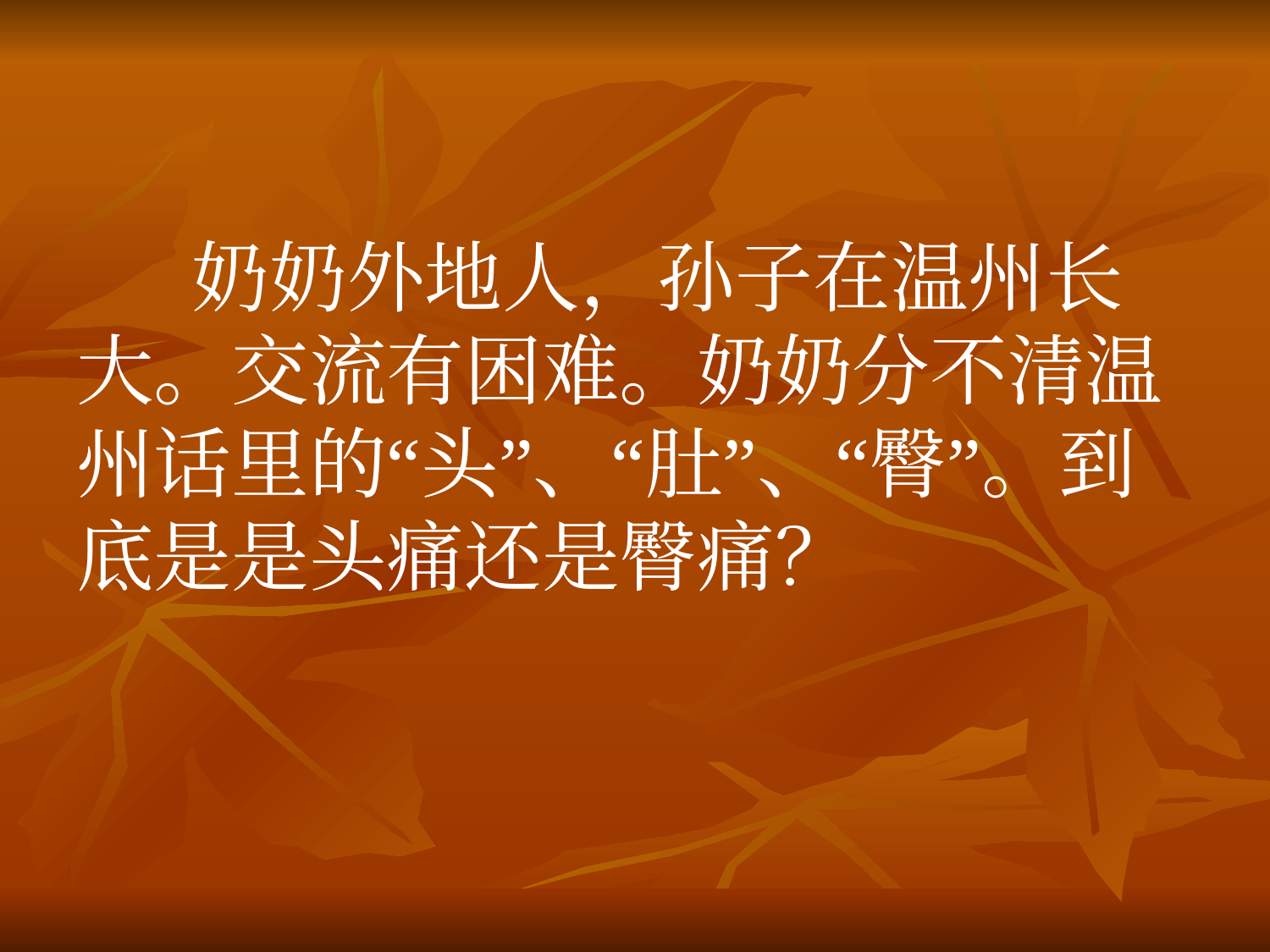

#
     奶奶外地人，孙子在温州长大。交流有困难。奶奶分不清温州话里的“头”、“肚”、“臀”。到底是是头痛还是臀痛？